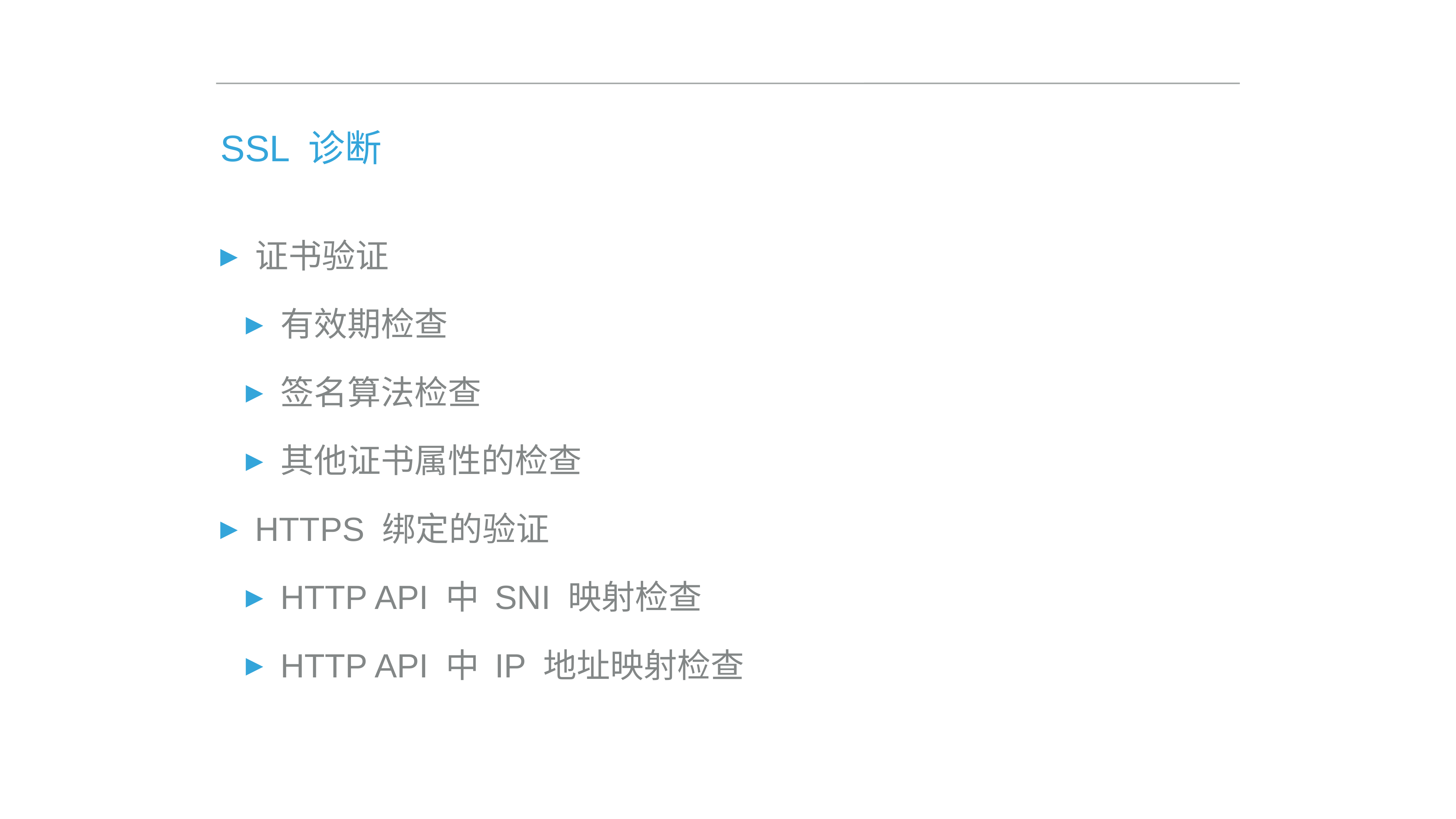

# SSL 诊断
证书验证
有效期检查
签名算法检查
其他证书属性的检查
HTTPS 绑定的验证
HTTP API 中 SNI 映射检查
HTTP API 中 IP 地址映射检查